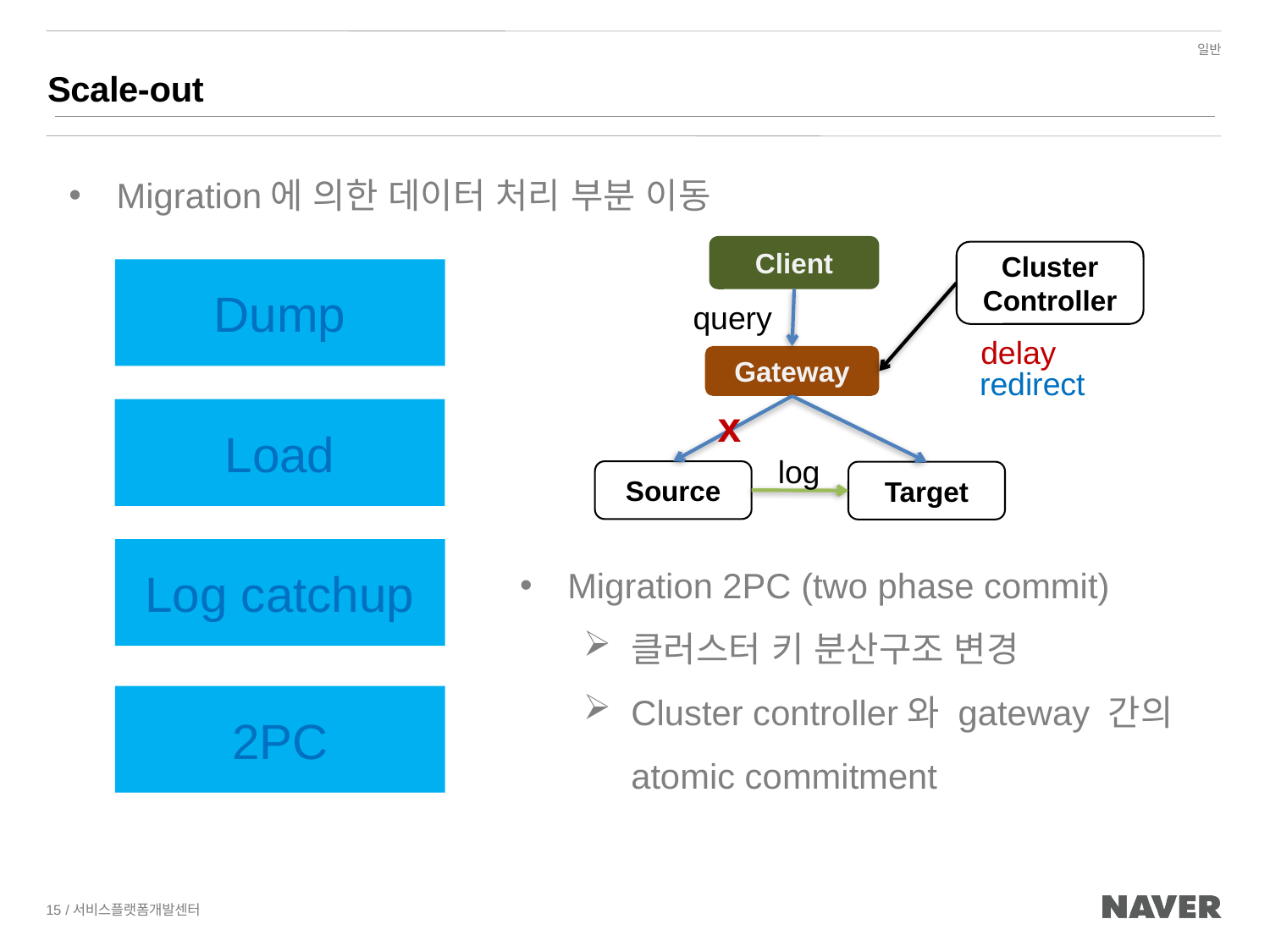

# Scale-out
Migration에 의한 데이터 처리 부분 이동
Client
Cluster Controller
Dump
query
delay
Gateway
redirect
x
Load
log
Source
Target
Migration 2PC (two phase commit)
클러스터 키 분산구조 변경
Cluster controller와 gateway 간의 atomic commitment
Log catchup
2PC